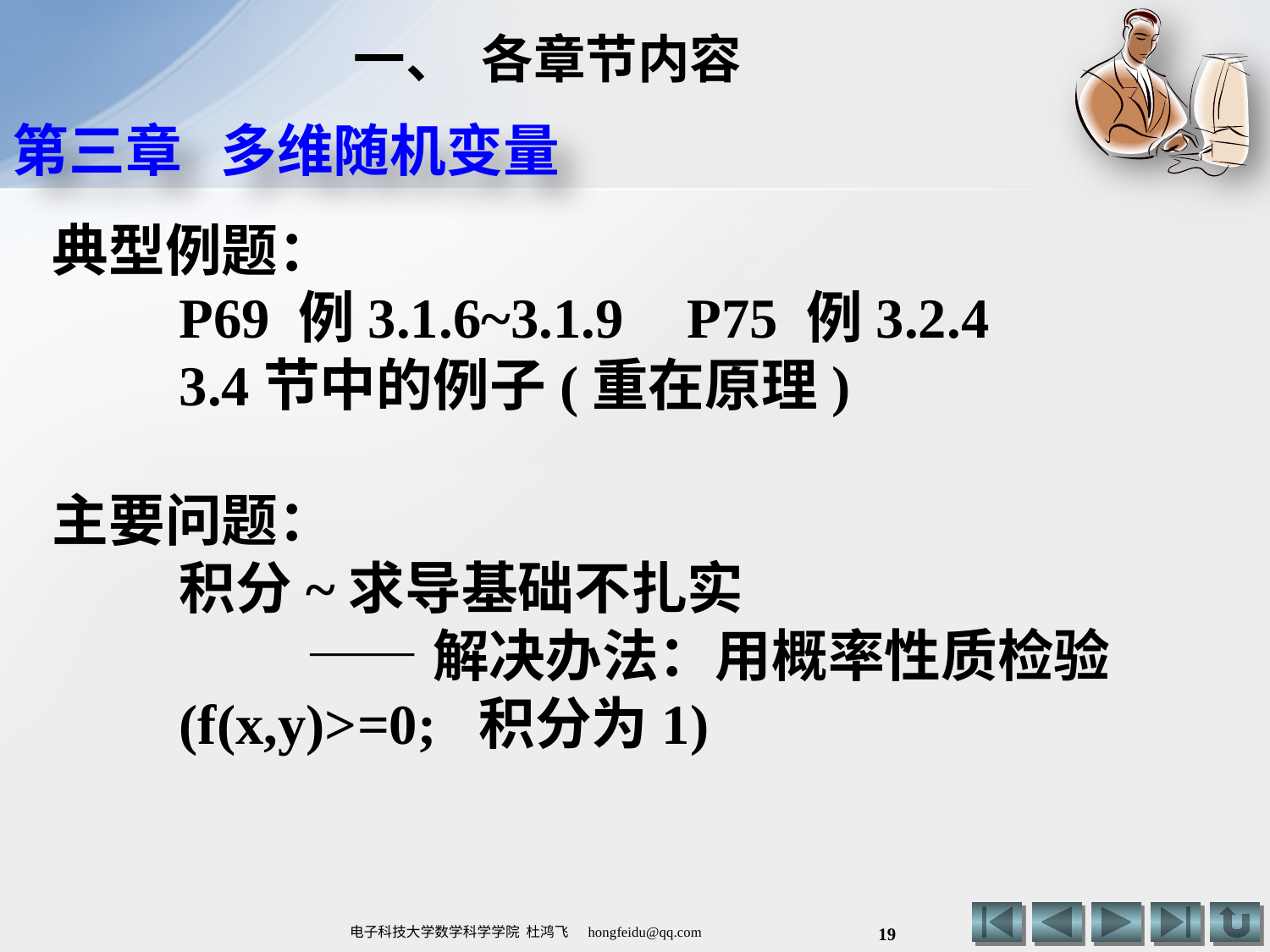

# 一、  各章节内容
第三章   多维随机变量
典型例题：
	P69 例3.1.6~3.1.9 	P75 例3.2.4
3.4节中的例子(重在原理)

主要问题：
	积分~求导基础不扎实
		——解决办法：用概率性质检验	(f(x,y)>=0;  积分为1)

19